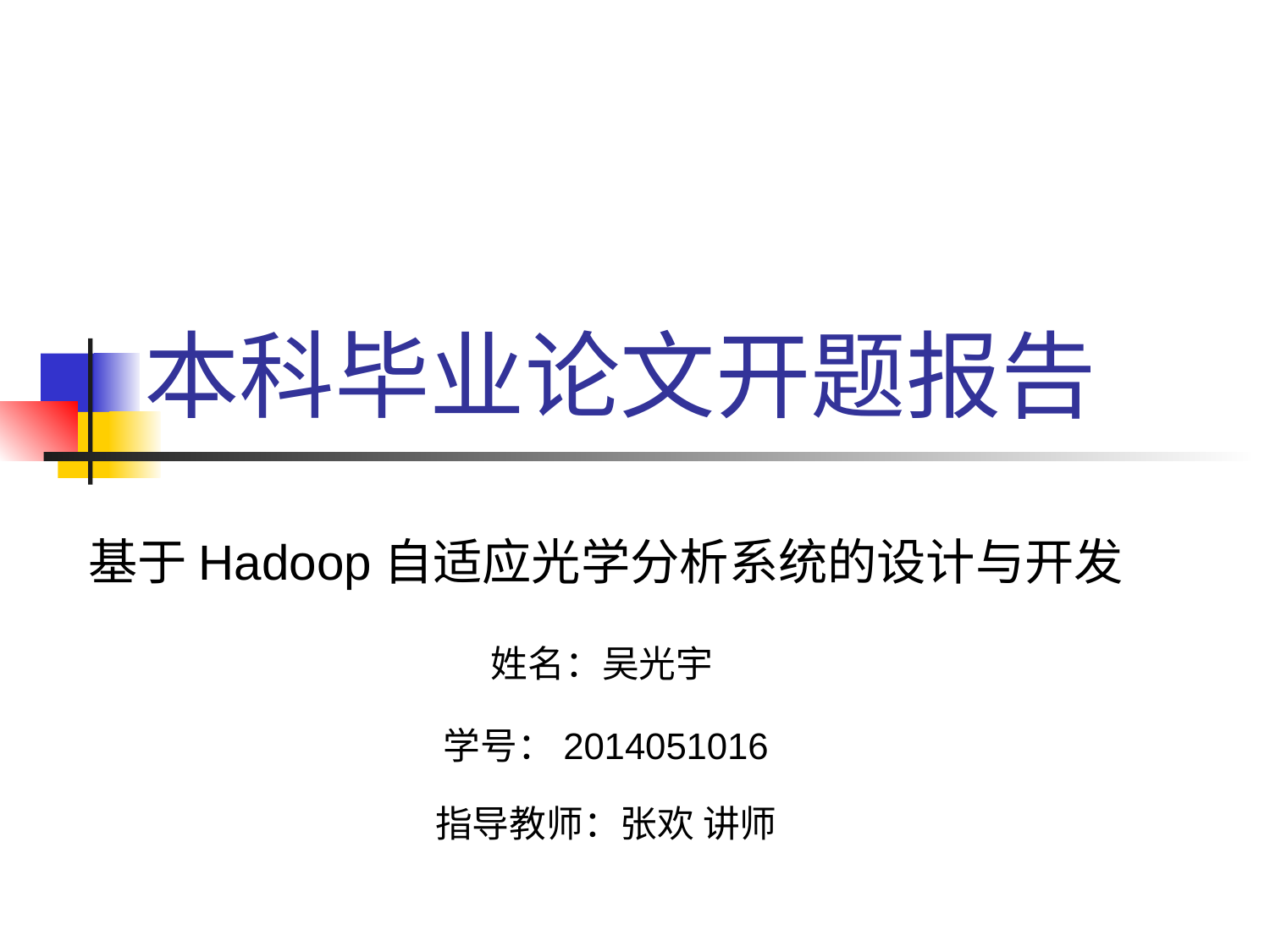

本科毕业论文开题报告
基于Hadoop自适应光学分析系统的设计与开发

姓名：吴光宇

学号：2014051016

指导教师：张欢 讲师